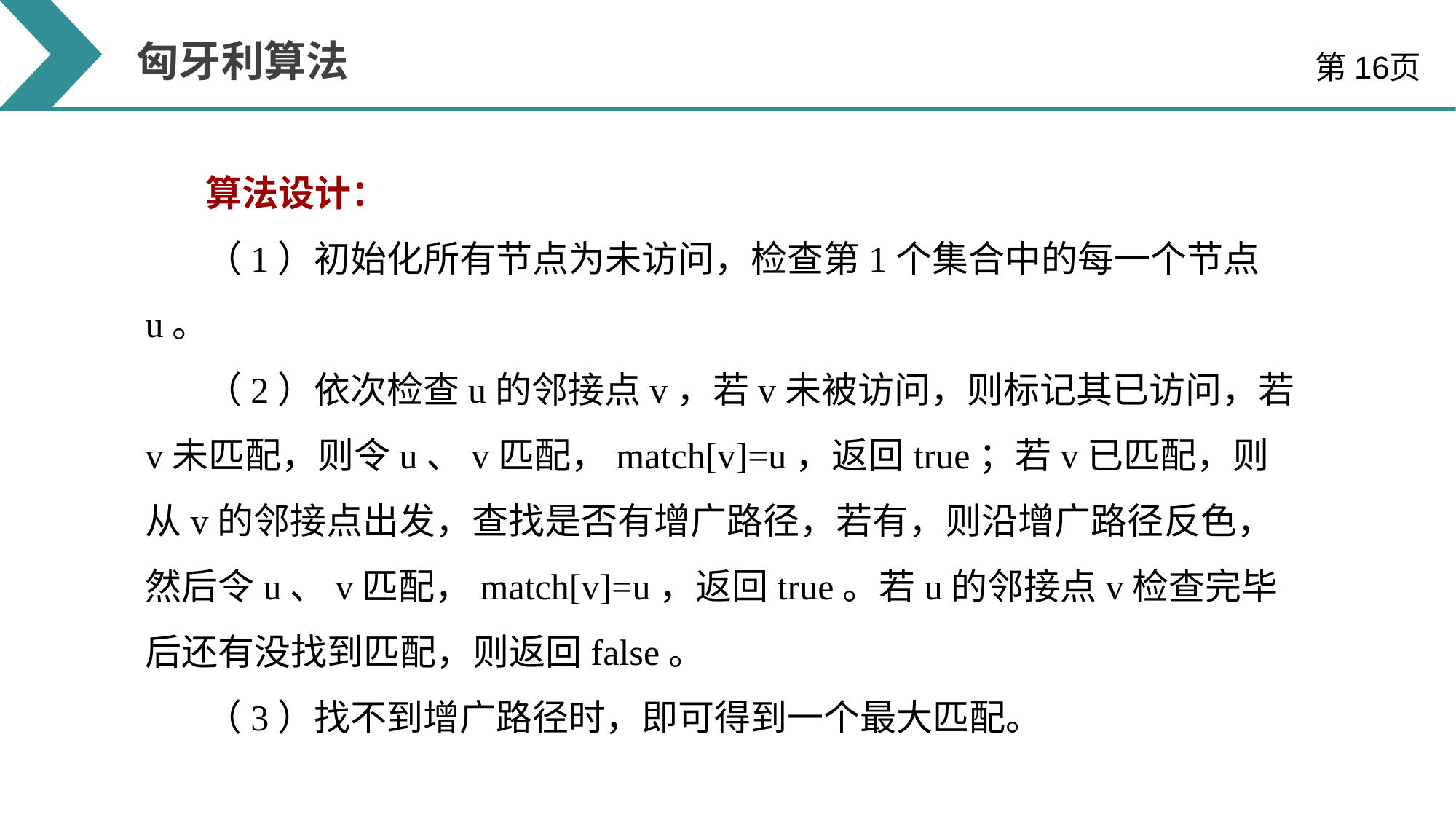

匈牙利算法
第16页
算法设计：
（1）初始化所有节点为未访问，检查第1个集合中的每一个节点u。
（2）依次检查u的邻接点v，若v未被访问，则标记其已访问，若v未匹配，则令u、v匹配，match[v]=u，返回true；若v已匹配，则从v的邻接点出发，查找是否有增广路径，若有，则沿增广路径反色，然后令u、v匹配，match[v]=u，返回true。若u的邻接点v检查完毕后还有没找到匹配，则返回false。
（3）找不到增广路径时，即可得到一个最大匹配。